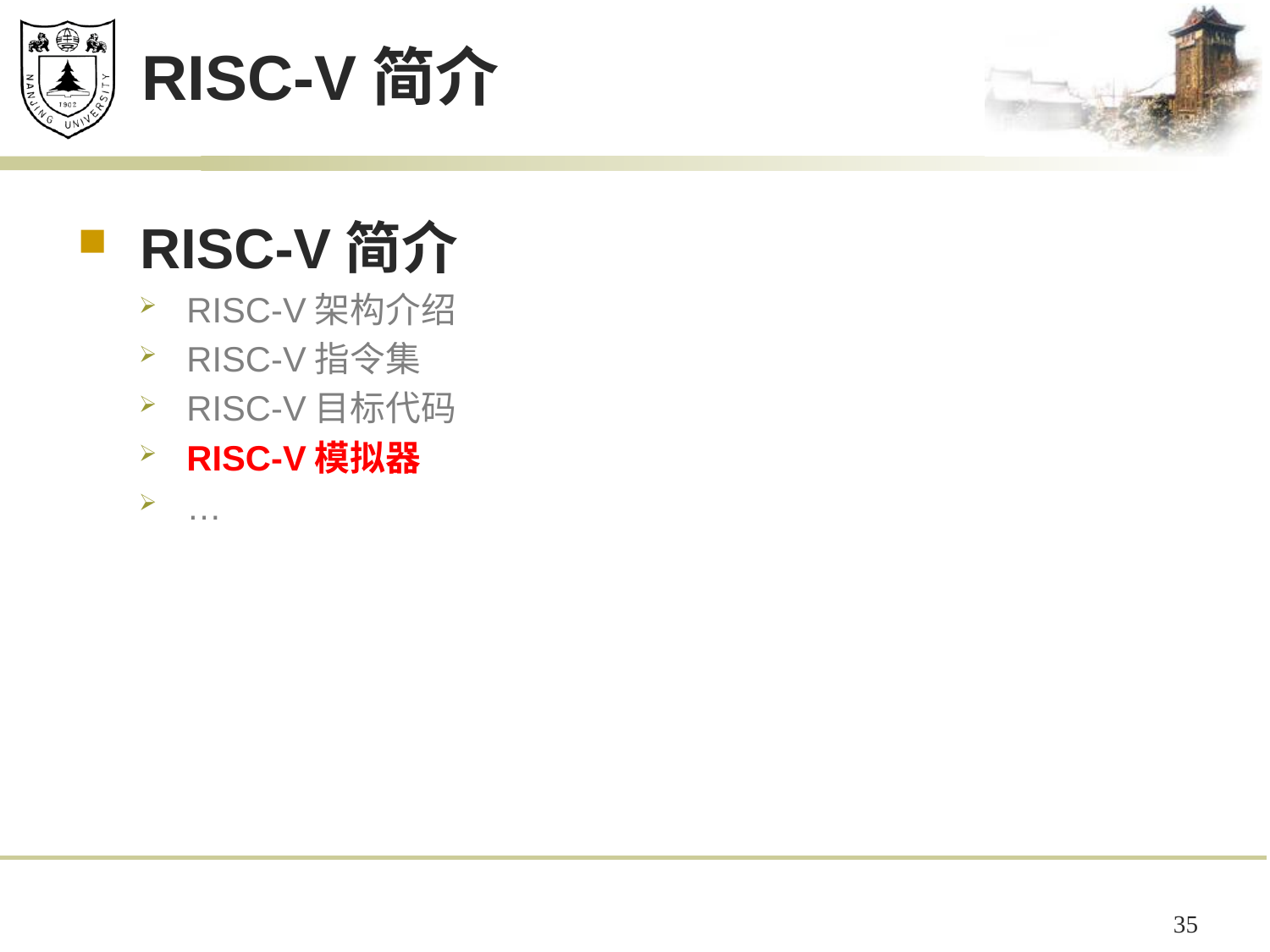

# RISC-V简介
RISC-V简介
RISC-V架构介绍
RISC-V指令集
RISC-V目标代码
RISC-V模拟器
…